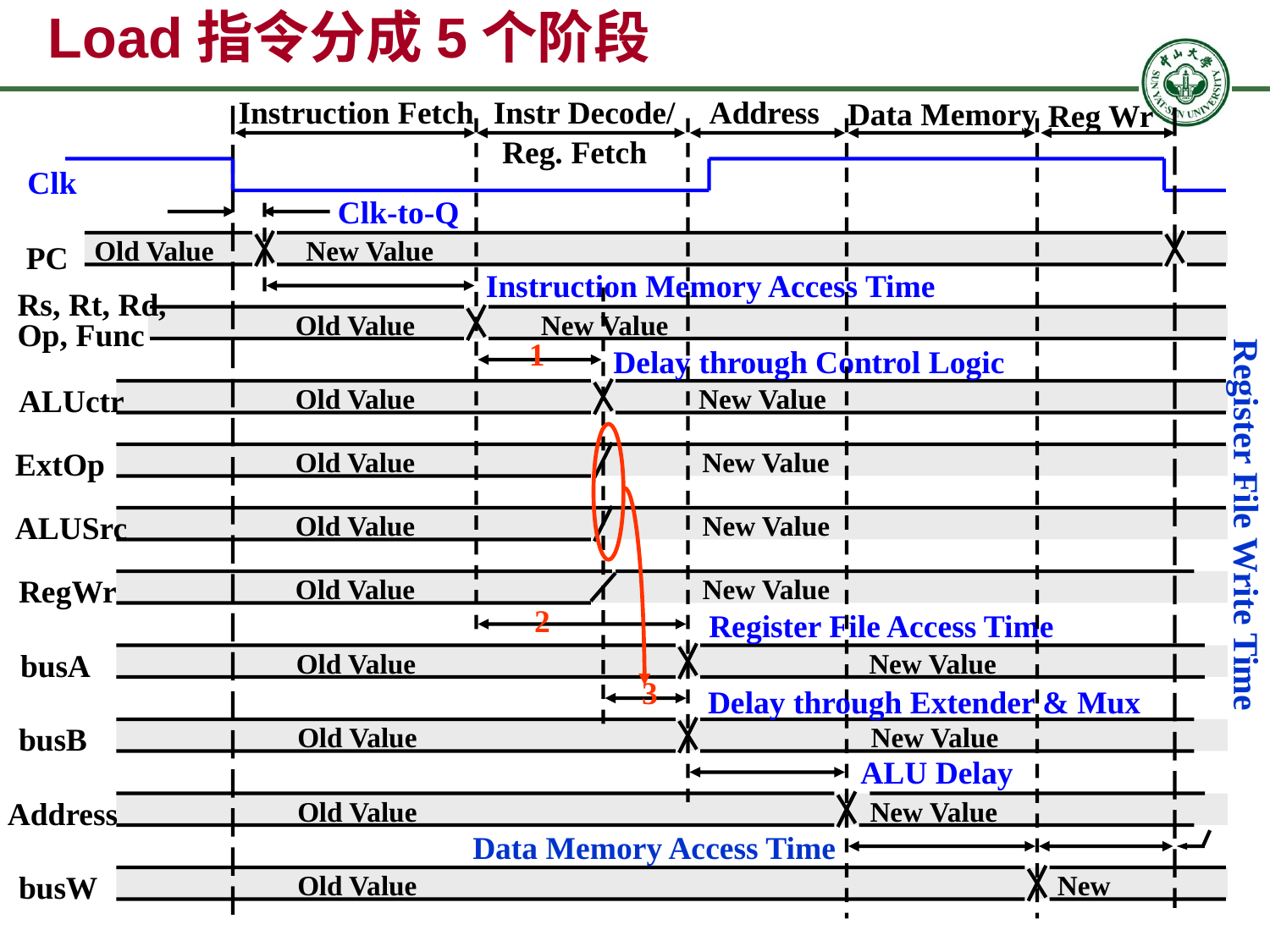

# Load指令分成5个阶段
Instruction Fetch
Instr Decode/
Address
Data Memory
Reg Wr

Reg. Fetch

Clk

Clk-to-Q

Old Value
New Value

PC

Instruction Memory Access Time

Rs, Rt, Rd,
Op, Func

Old Value
New Value

1
Delay through Control Logic

ALUctr
Old Value
New Value

ExtOp
Old Value
New Value

ALUSrc
Old Value
New Value

Register File Write Time
RegWr
Old Value
New Value

2
Register File Access Time

busA
Old Value
New Value

3
Delay through Extender & Mux

busB
Old Value
New Value

ALU Delay

Address
Old Value
New Value

Data Memory Access Time

busW
Old Value
New